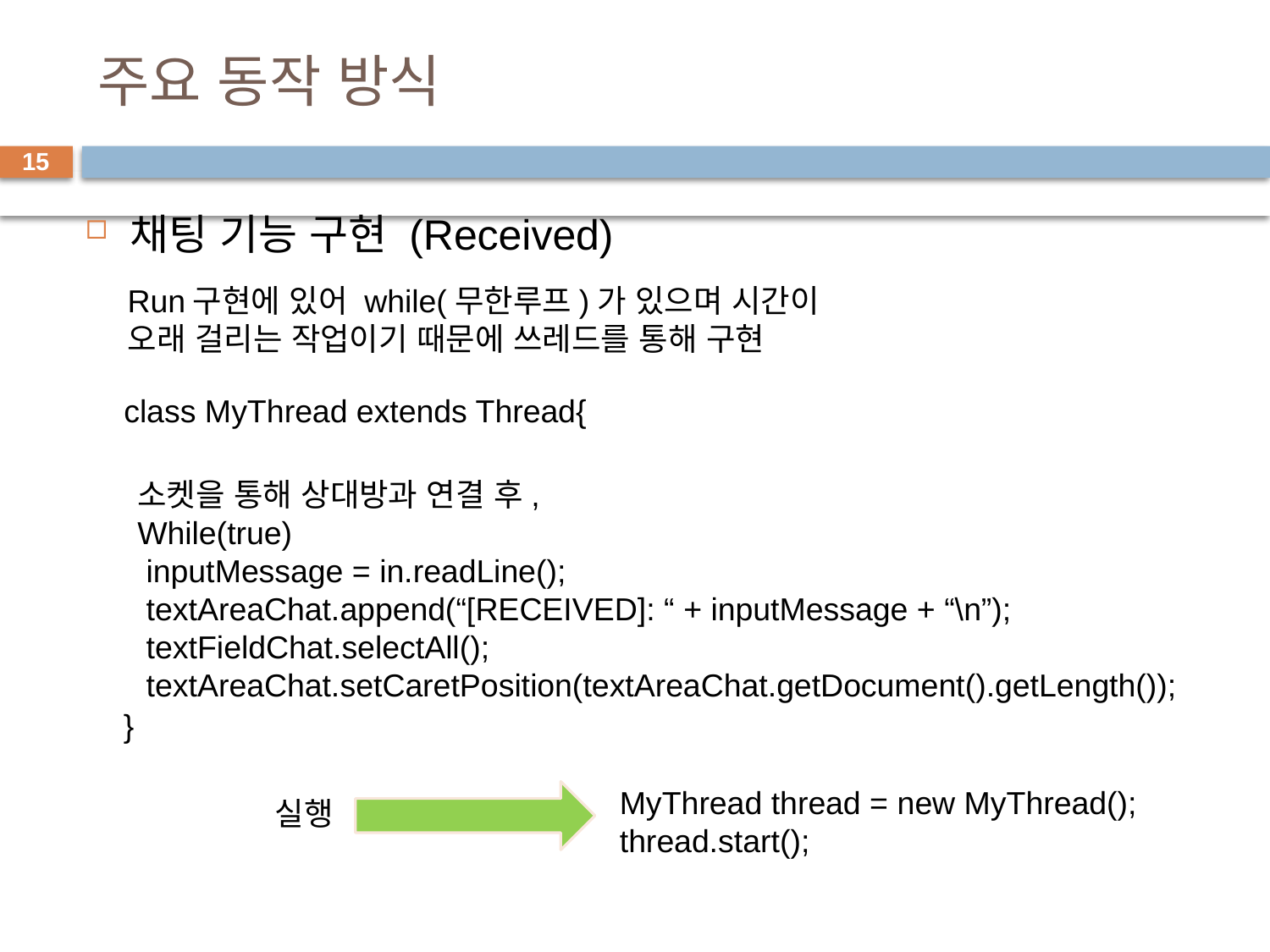

# 주요 동작 방식
15
채팅 기능 구현 (Received)

Run구현에 있어 while(무한루프)가 있으며 시간이
오래 걸리는 작업이기 때문에 쓰레드를 통해 구현
class MyThread extends Thread{
소켓을 통해 상대방과 연결 후,
While(true)
 inputMessage = in.readLine();
 textAreaChat.append(“[RECEIVED]: “ + inputMessage + “\n”);
 textFieldChat.selectAll();
 textAreaChat.setCaretPosition(textAreaChat.getDocument().getLength());
}
MyThread thread = new MyThread();
thread.start();

실행